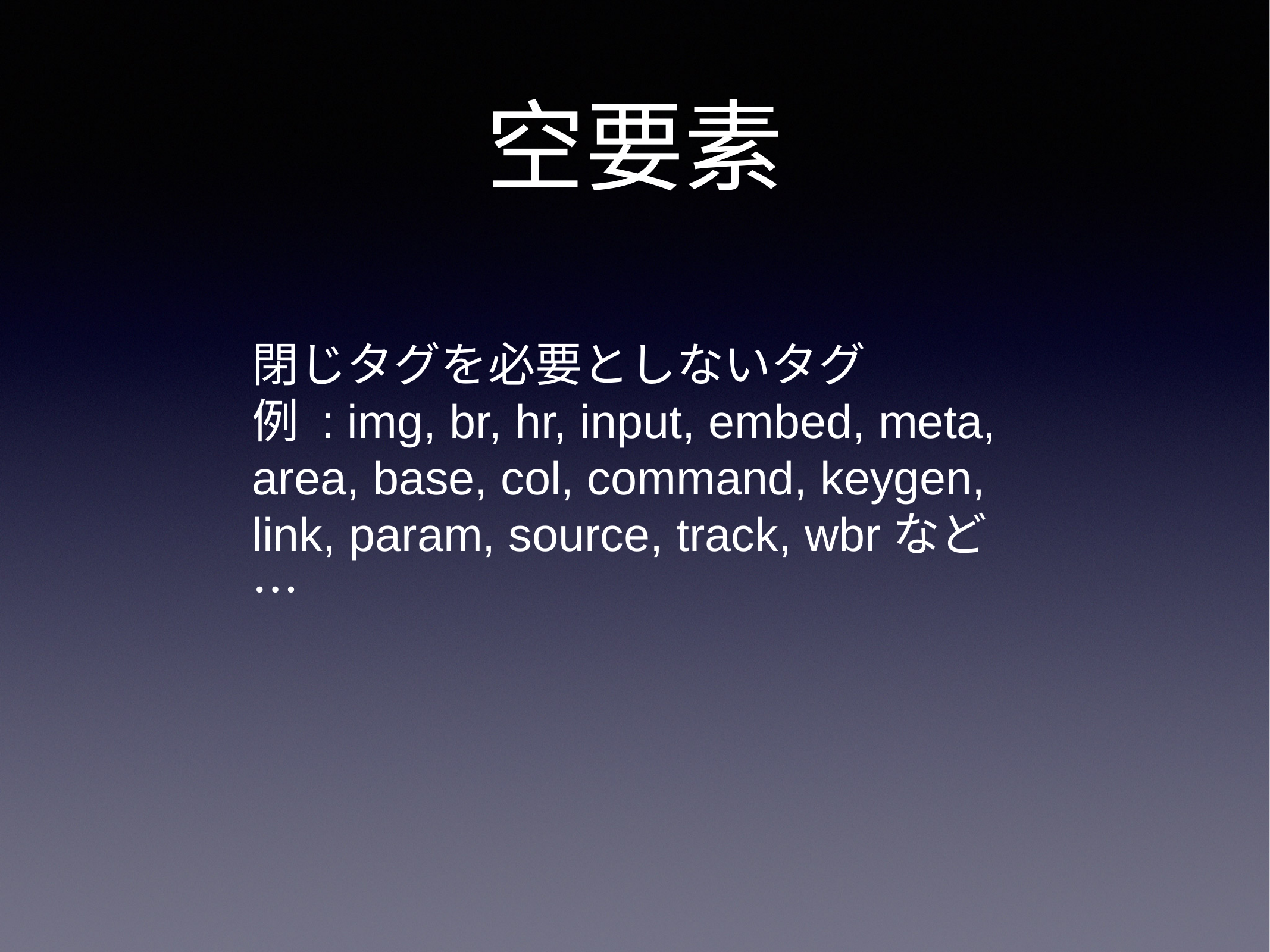

# 空要素
閉じタグを必要としないタグ
例 : img, br, hr, input, embed, meta, area, base, col, command, keygen, link, param, source, track, wbrなど…